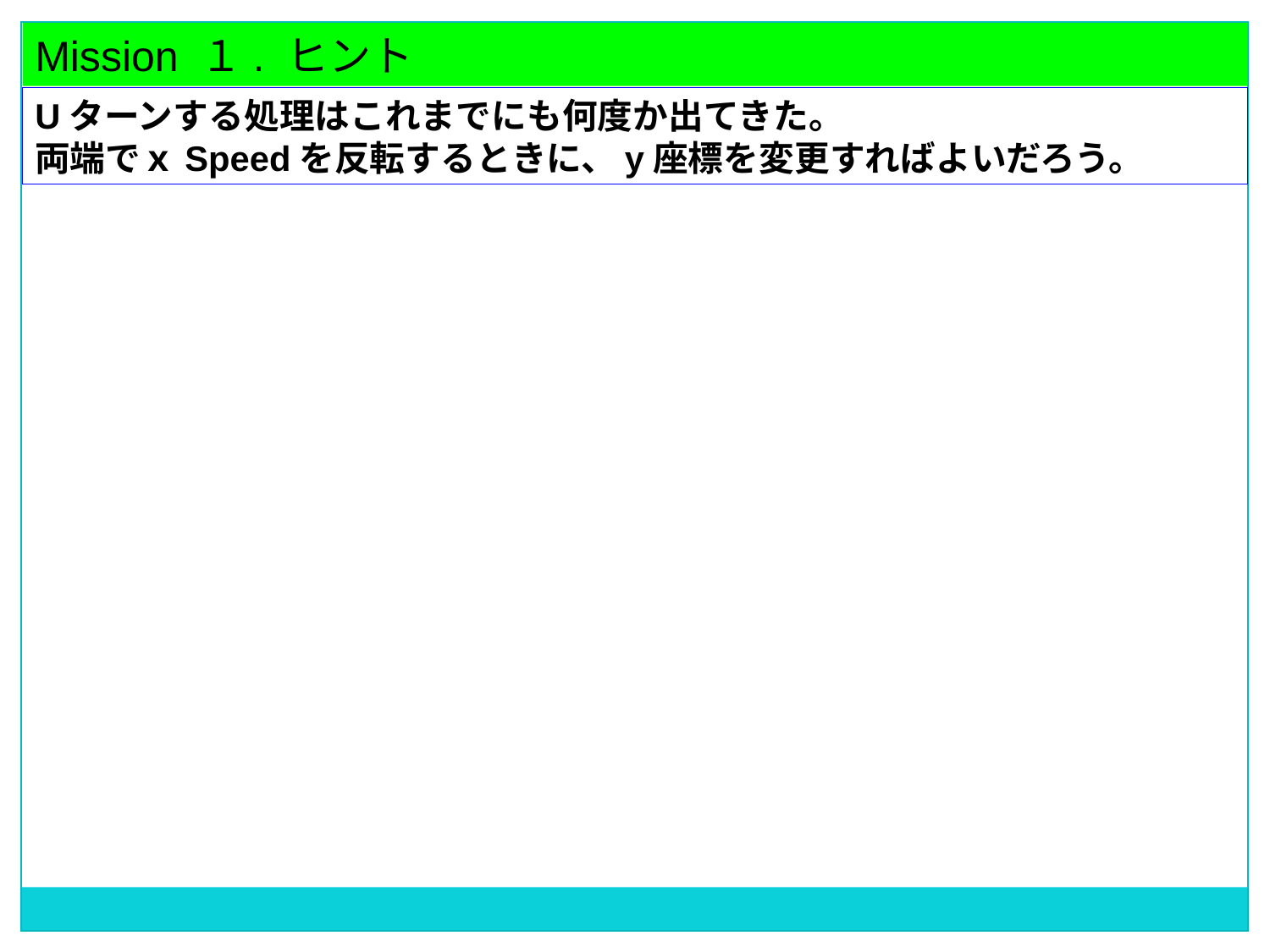

Mission １. ヒント
Uターンする処理はこれまでにも何度か出てきた。
両端でｘSpeedを反転するときに、y座標を変更すればよいだろう。